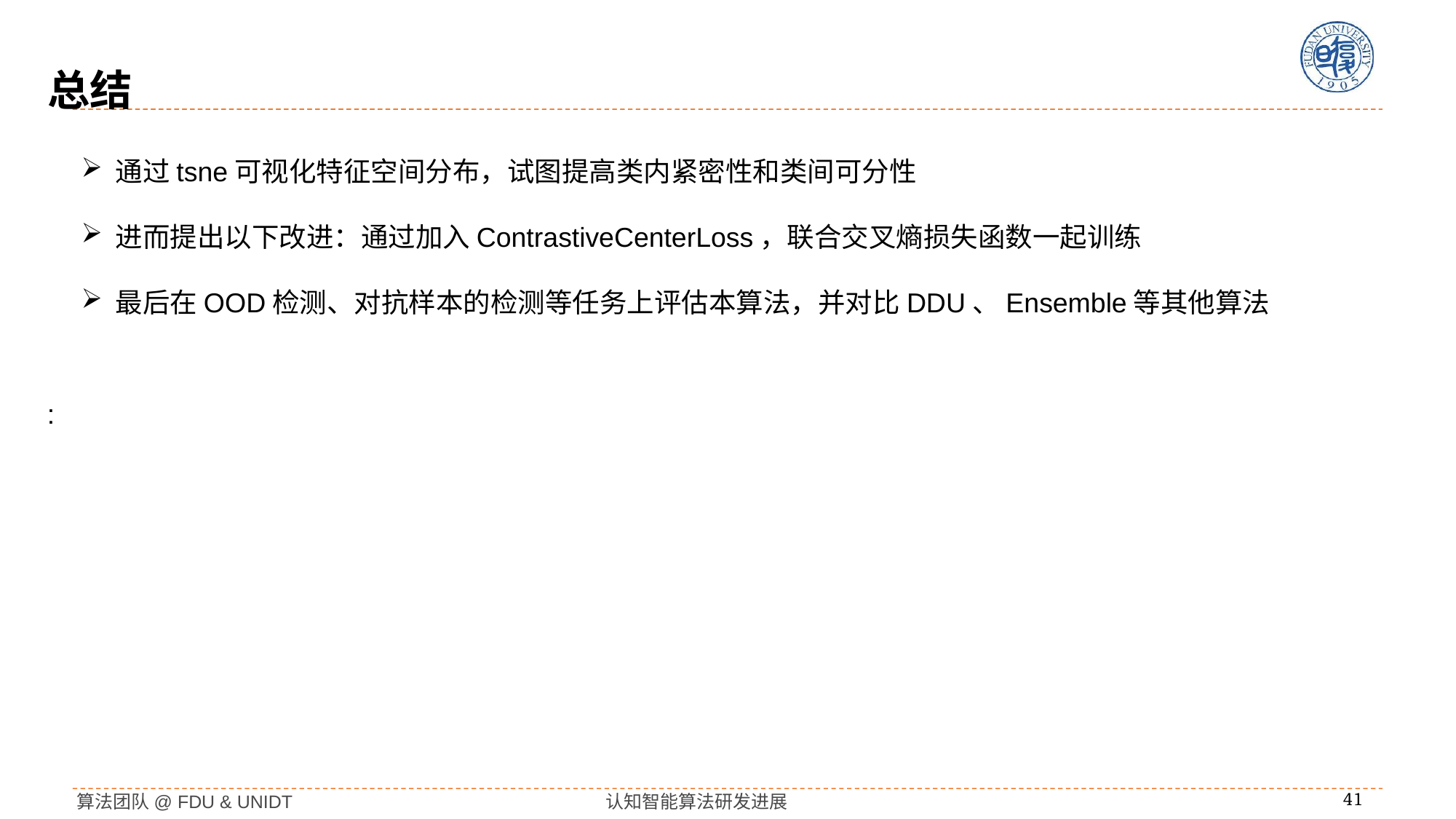

总结
通过tsne可视化特征空间分布，试图提高类内紧密性和类间可分性

进而提出以下改进：通过加入ContrastiveCenterLoss，联合交叉熵损失函数一起训练

最后在OOD检测、对抗样本的检测等任务上评估本算法，并对比DDU、Ensemble等其他算法

: